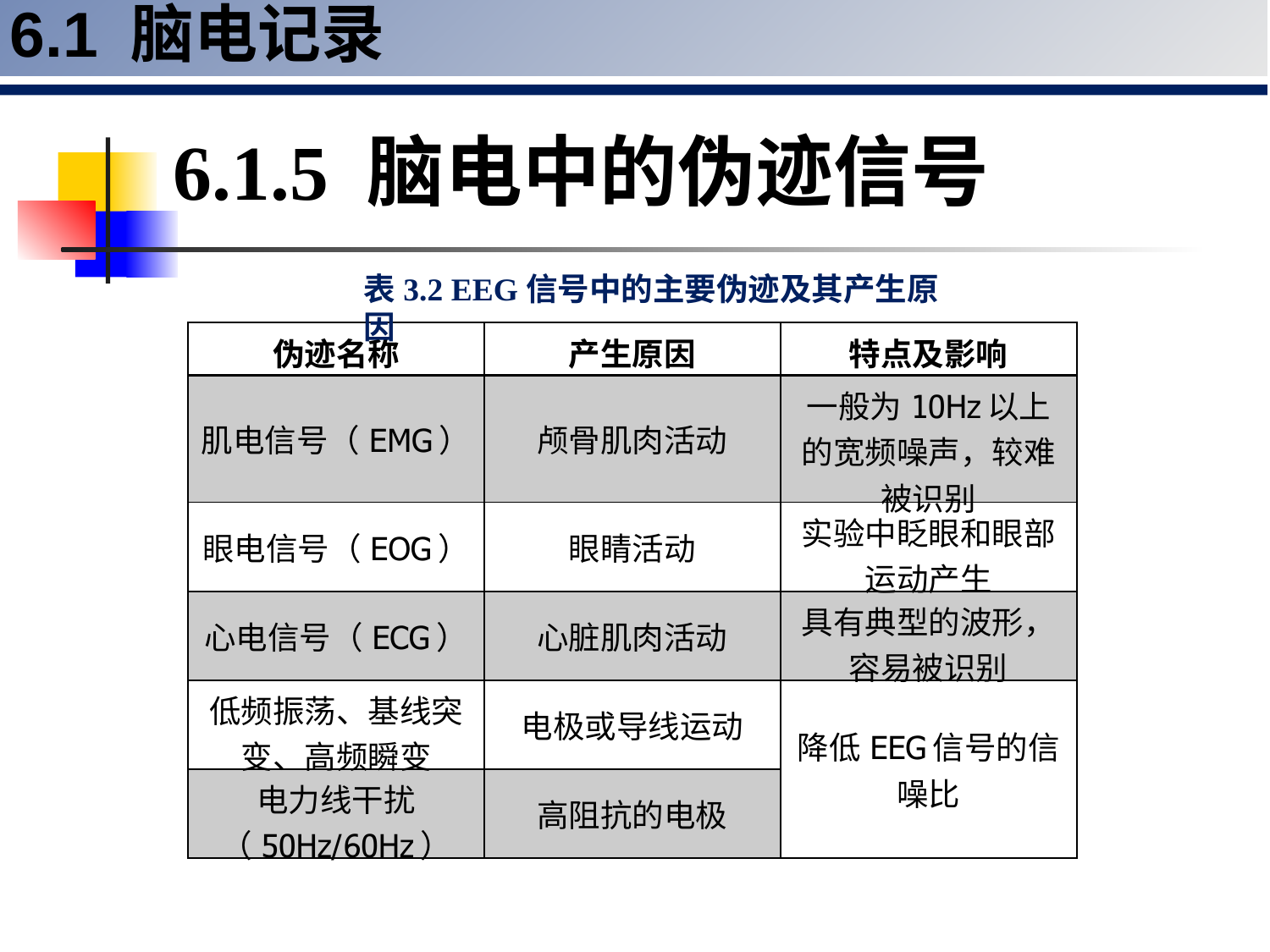

6.1 脑电记录

6.1.5 脑电中的伪迹信号
表3.2 EEG信号中的主要伪迹及其产生原因
| 伪迹名称 | 产生原因 | 特点及影响 |
| --- | --- | --- |
| 肌电信号（EMG） | 颅骨肌肉活动 | 一般为10Hz以上的宽频噪声，较难被识别 |
| 眼电信号（EOG） | 眼睛活动 | 实验中眨眼和眼部运动产生 |
| 心电信号（ECG） | 心脏肌肉活动 | 具有典型的波形，容易被识别 |
| 低频振荡、基线突变、高频瞬变 | 电极或导线运动 | 降低EEG信号的信噪比 |
| 电力线干扰（50Hz/60Hz） | 高阻抗的电极 |  |